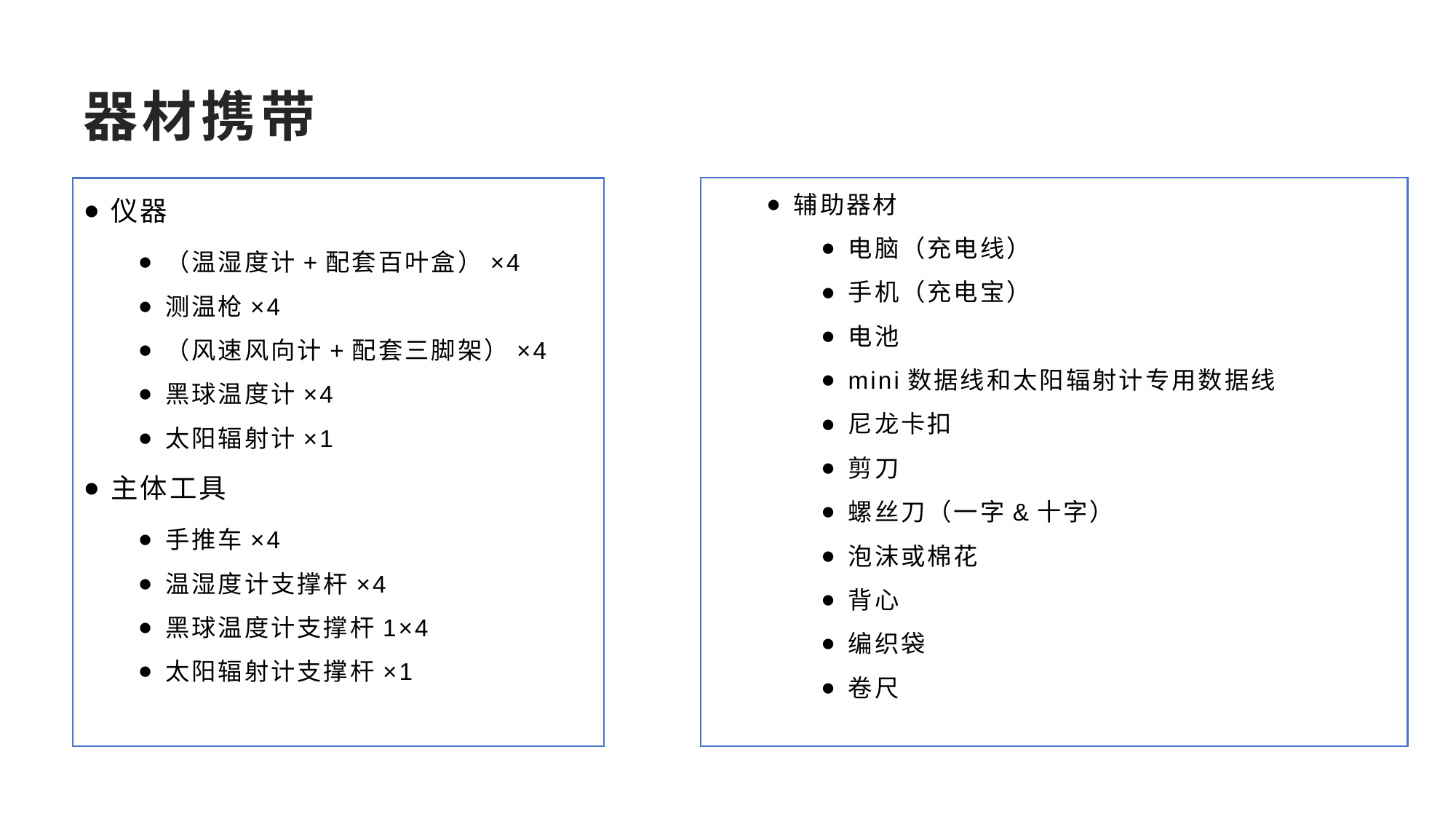

# 器材携带
仪器
（温湿度计+配套百叶盒）×4
测温枪×4
（风速风向计+配套三脚架）×4
黑球温度计×4
太阳辐射计×1
主体工具
手推车×4
温湿度计支撑杆×4
黑球温度计支撑杆1×4
太阳辐射计支撑杆×1

辅助器材
电脑（充电线）
手机（充电宝）
电池
mini数据线和太阳辐射计专用数据线
尼龙卡扣
剪刀
螺丝刀（一字&十字）
泡沫或棉花
背心
编织袋
卷尺